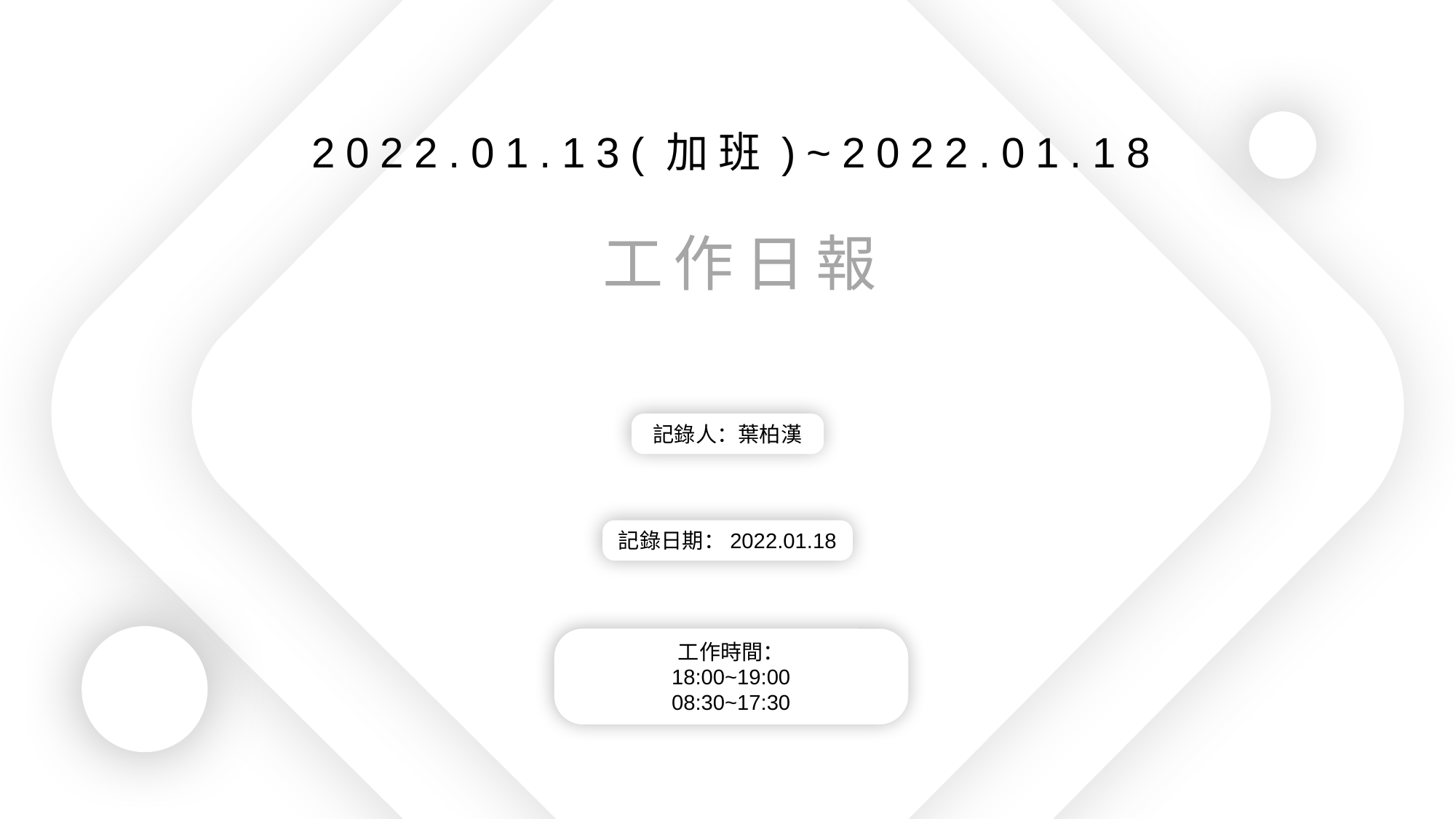

2022.01.13(加班)~2022.01.18
工作日報

記錄人：葉柏漢

記錄日期：2022.01.18

工作時間：
18:00~19:00
08:30~17:30